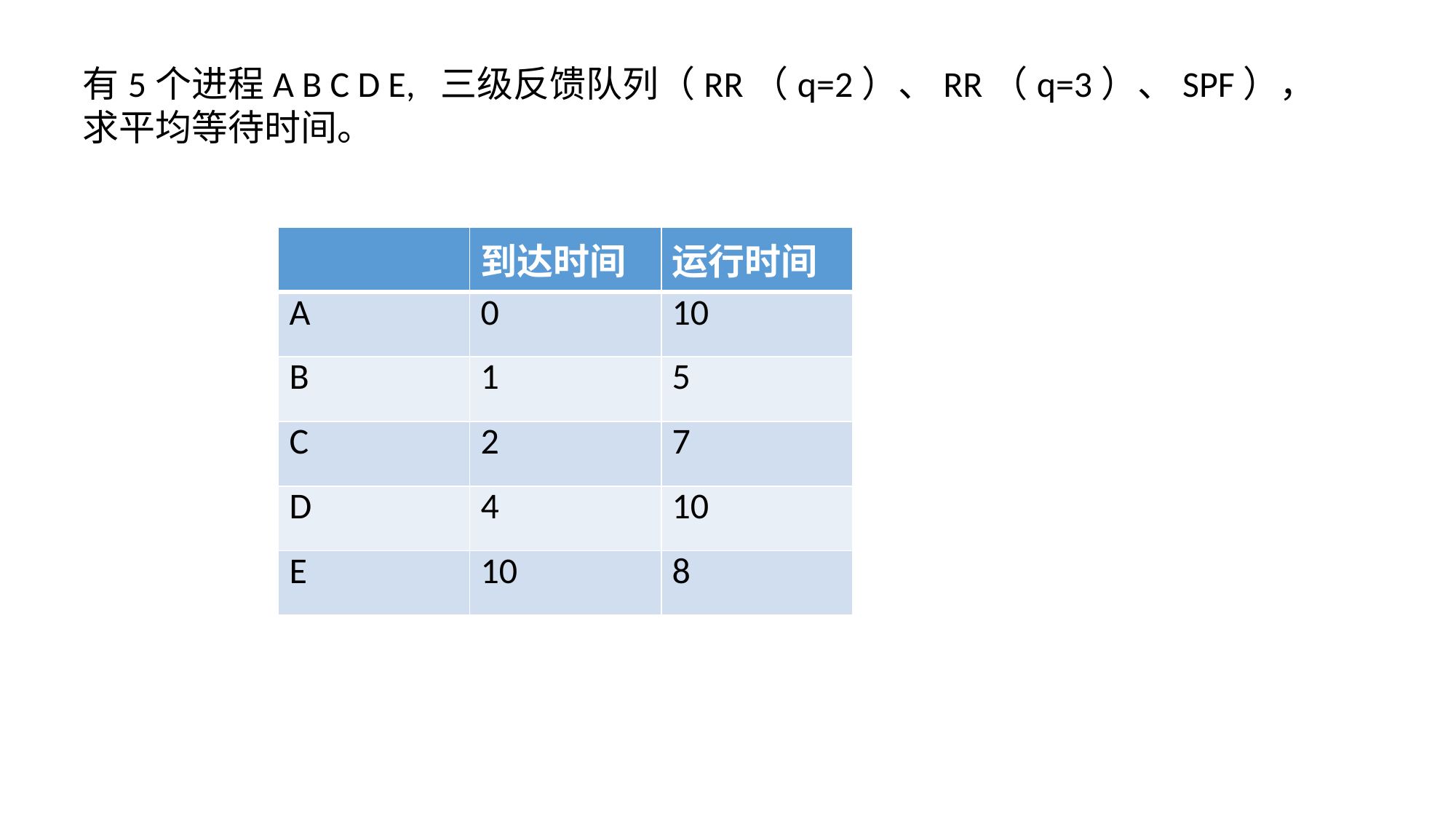

有5个进程A B C D E,  三级反馈队列（RR（q=2）、RR（q=3）、SPF），求平均等待时间。
|  | 到达时间 | 运行时间 |
| --- | --- | --- |
| A | 0 | 10 |
| B | 1 | 5 |
| C | 2 | 7 |
| D | 4 | 10 |
| E | 10 | 8 |